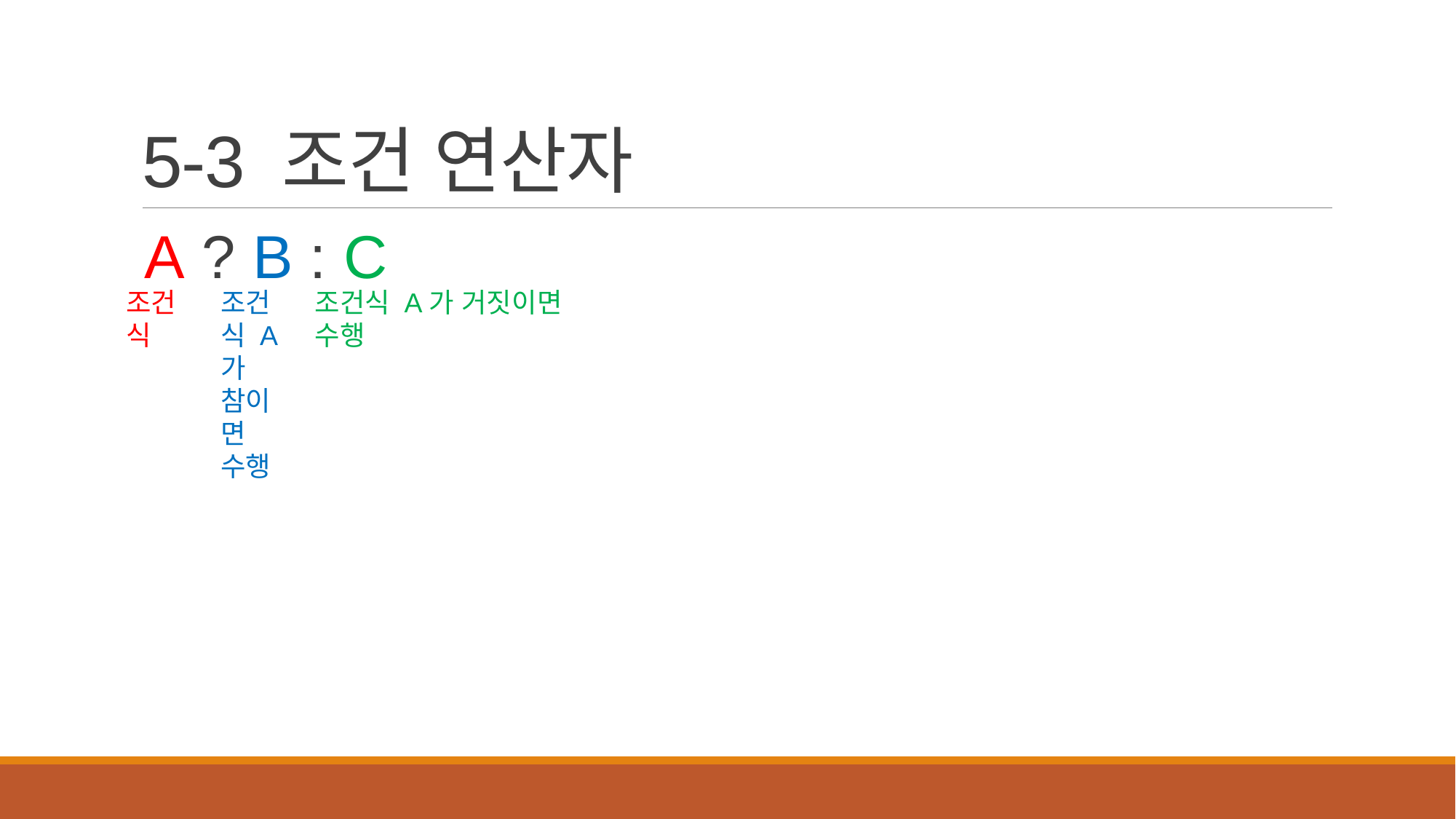

# 5-3 조건 연산자
A ? B : C
조건식 A가 거짓이면 수행
조건식
조건식 A가 참이면 수행